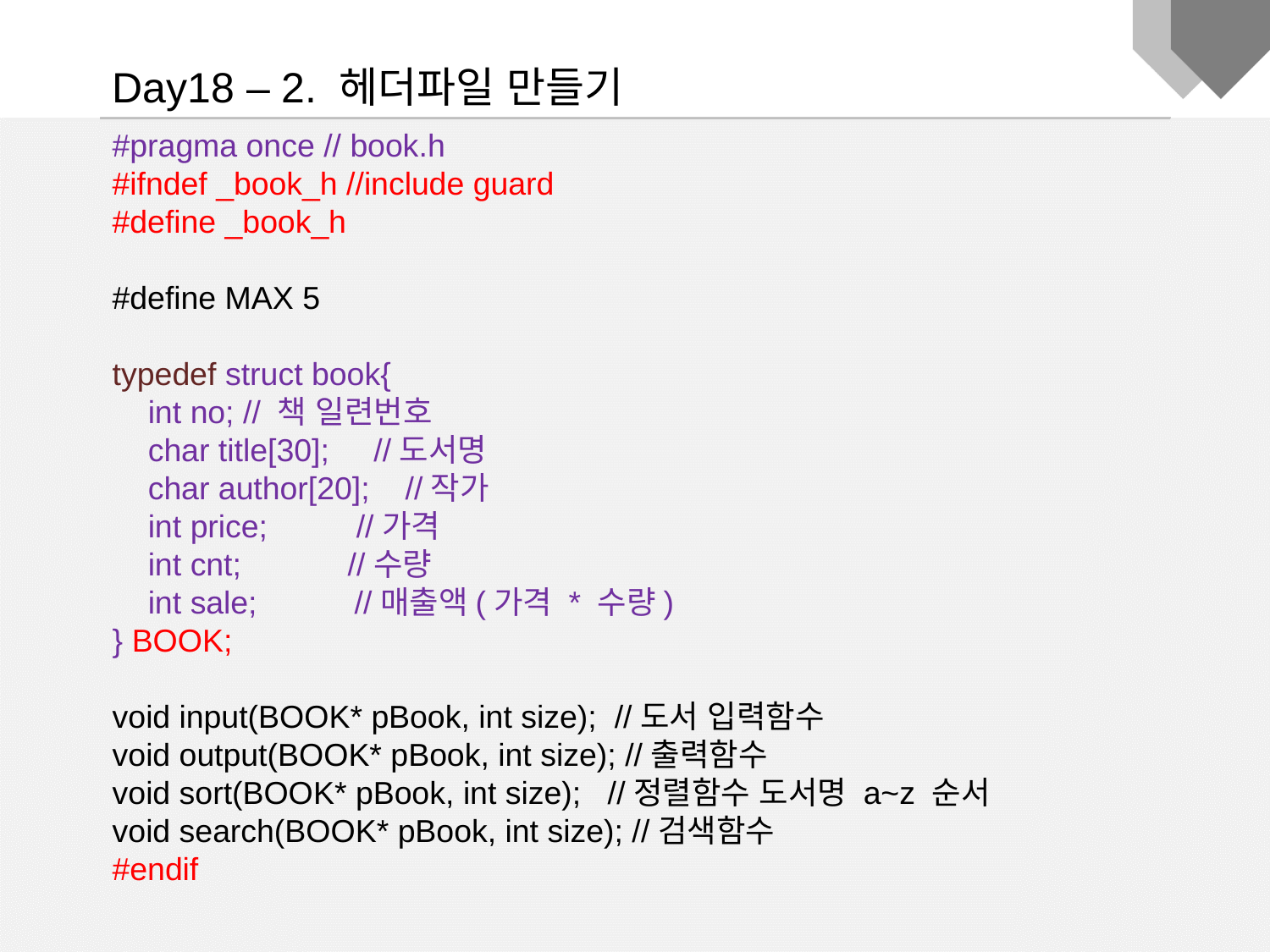

Day18 – 2. 헤더파일 만들기
#pragma once // book.h
#ifndef _book_h //include guard
#define _book_h

#define MAX 5

typedef struct book{
    int no; // 책 일련번호
    char title[30];     //도서명
    char author[20];    //작가
    int price;          //가격
    int cnt;            //수량
    int sale;           //매출액(가격 * 수량)
} BOOK;

void input(BOOK* pBook, int size);  //도서 입력함수
void output(BOOK* pBook, int size); //출력함수
void sort(BOOK* pBook, int size);   //정렬함수 도서명 a~z 순서
void search(BOOK* pBook, int size); //검색함수
#endif